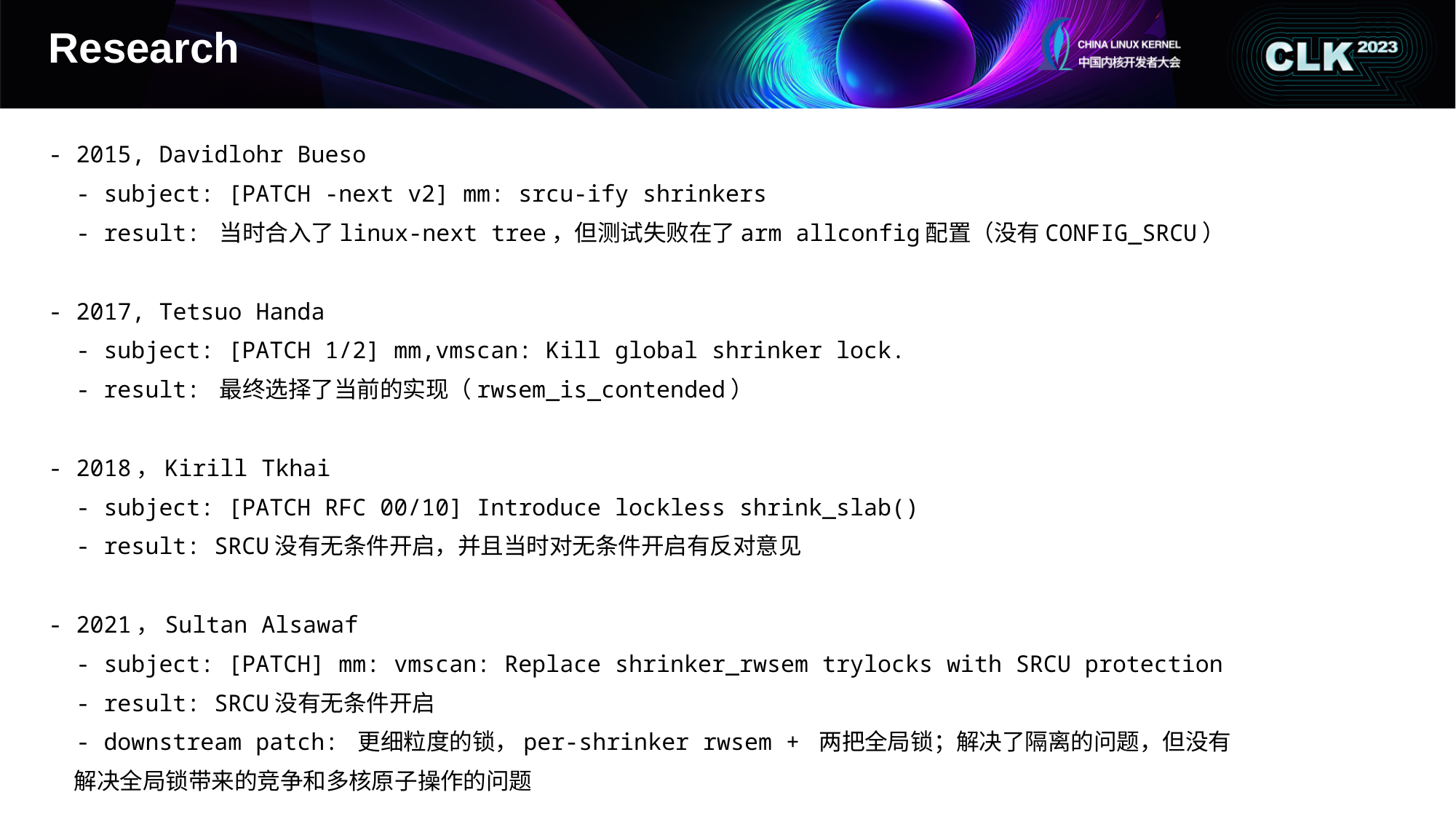

# Research
- 2015, Davidlohr Bueso
  - subject: [PATCH -next v2] mm: srcu-ify shrinkers
  - result: 当时合入了linux-next tree，但测试失败在了arm allconfig配置（没有CONFIG_SRCU）

- 2017, Tetsuo Handa
  - subject: [PATCH 1/2] mm,vmscan: Kill global shrinker lock.
  - result: 最终选择了当前的实现（rwsem_is_contended）

- 2018，Kirill Tkhai
  - subject: [PATCH RFC 00/10] Introduce lockless shrink_slab()
  - result: SRCU没有无条件开启，并且当时对无条件开启有反对意见

- 2021，Sultan Alsawaf
  - subject: [PATCH] mm: vmscan: Replace shrinker_rwsem trylocks with SRCU protection
  - result: SRCU没有无条件开启
  - downstream patch: 更细粒度的锁，per-shrinker rwsem + 两把全局锁；解决了隔离的问题，但没有
    解决全局锁带来的竞争和多核原子操作的问题